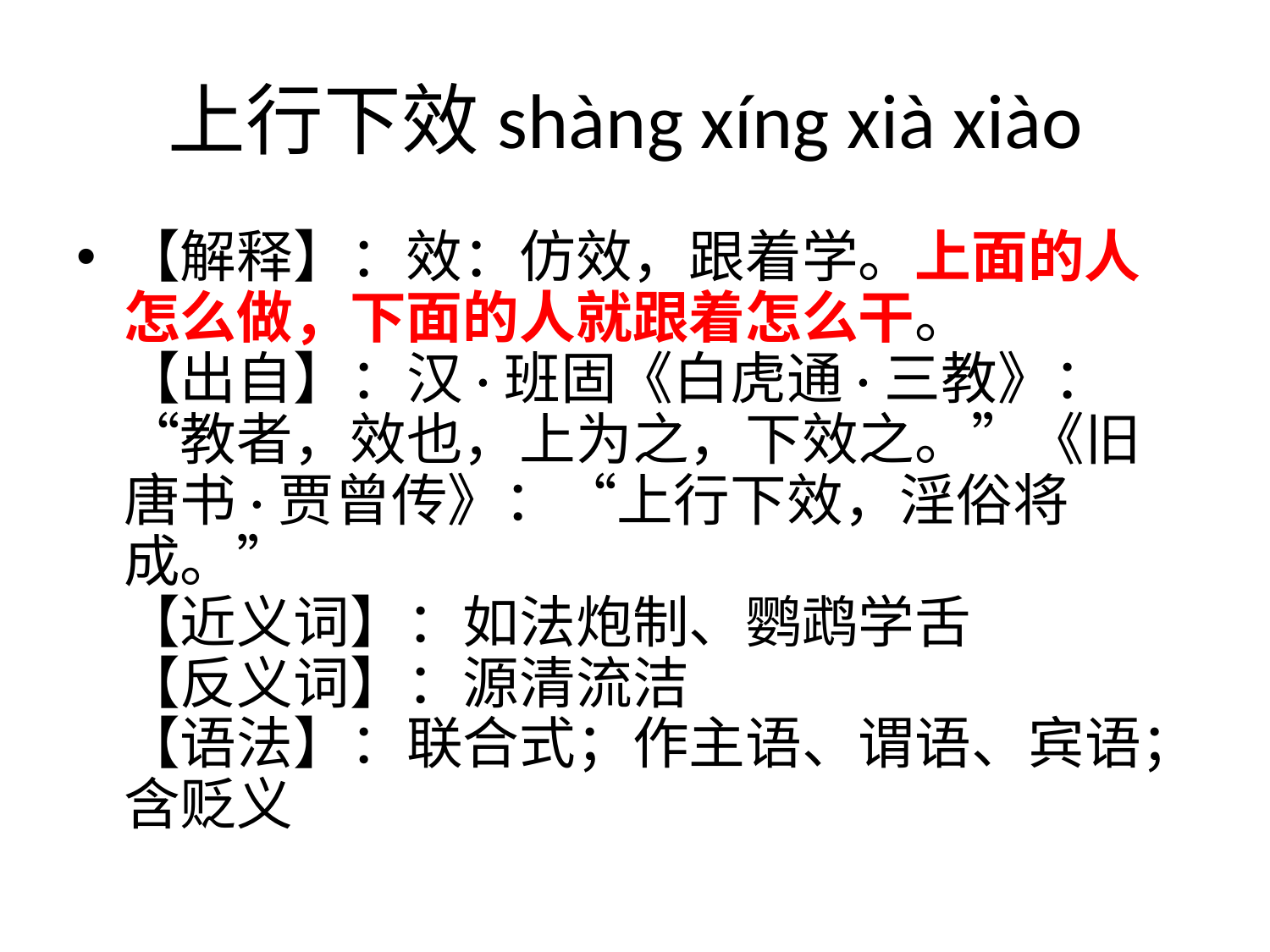

# 上行下效shàng xíng xià xiào
【解释】：效：仿效，跟着学。上面的人怎么做，下面的人就跟着怎么干。
【出自】：汉·班固《白虎通·三教》：“教者，效也，上为之，下效之。”《旧唐书·贾曾传》：“上行下效，淫俗将成。”
【近义词】：如法炮制、鹦鹉学舌
【反义词】：源清流洁
【语法】：联合式；作主语、谓语、宾语；含贬义